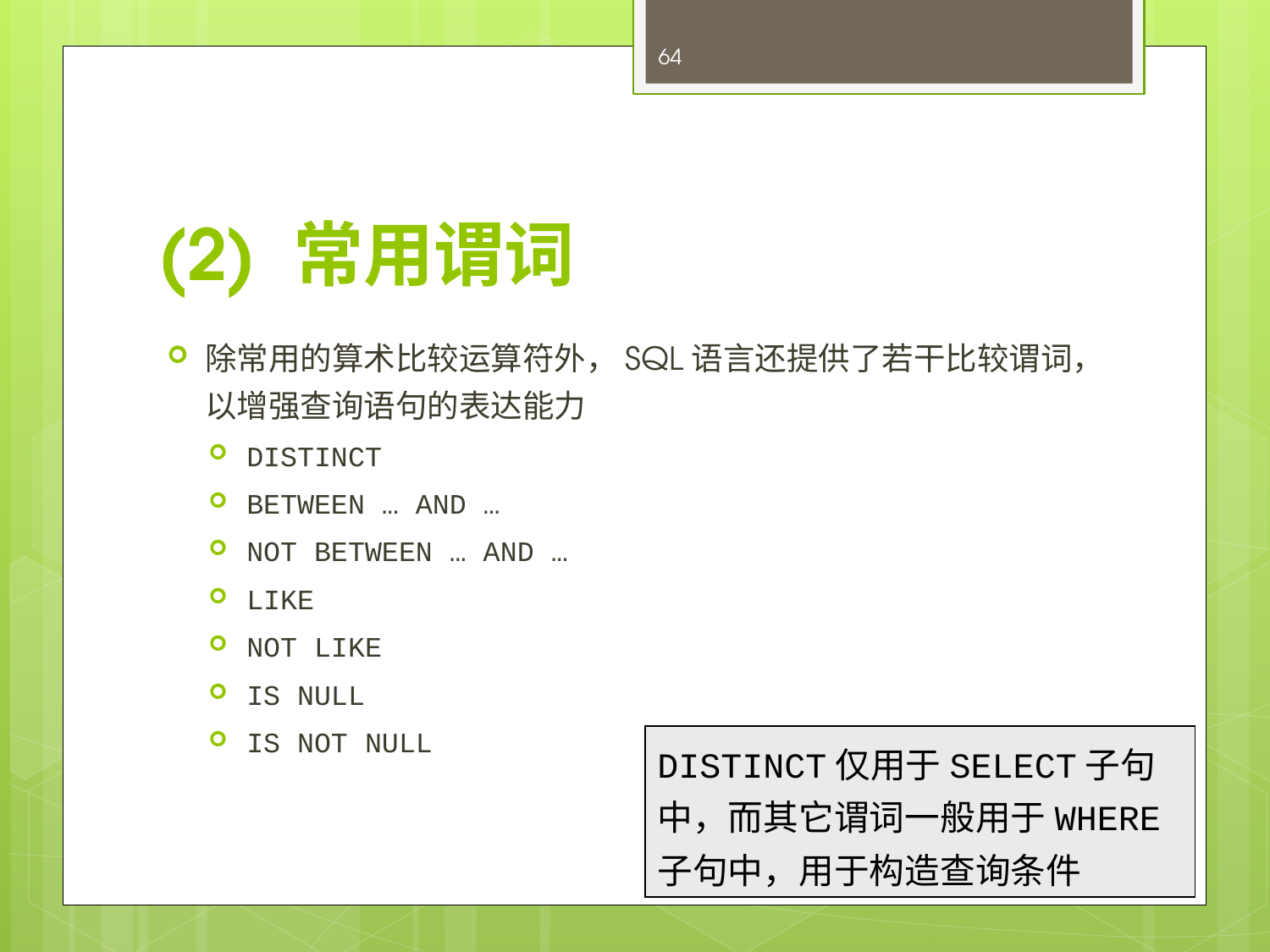

64
# (2) 常用谓词
除常用的算术比较运算符外，SQL语言还提供了若干比较谓词，以增强查询语句的表达能力
DISTINCT
BETWEEN … AND …
NOT BETWEEN … AND …
LIKE
NOT LIKE
IS NULL
IS NOT NULL

DISTINCT仅用于SELECT子句中，而其它谓词一般用于WHERE子句中，用于构造查询条件